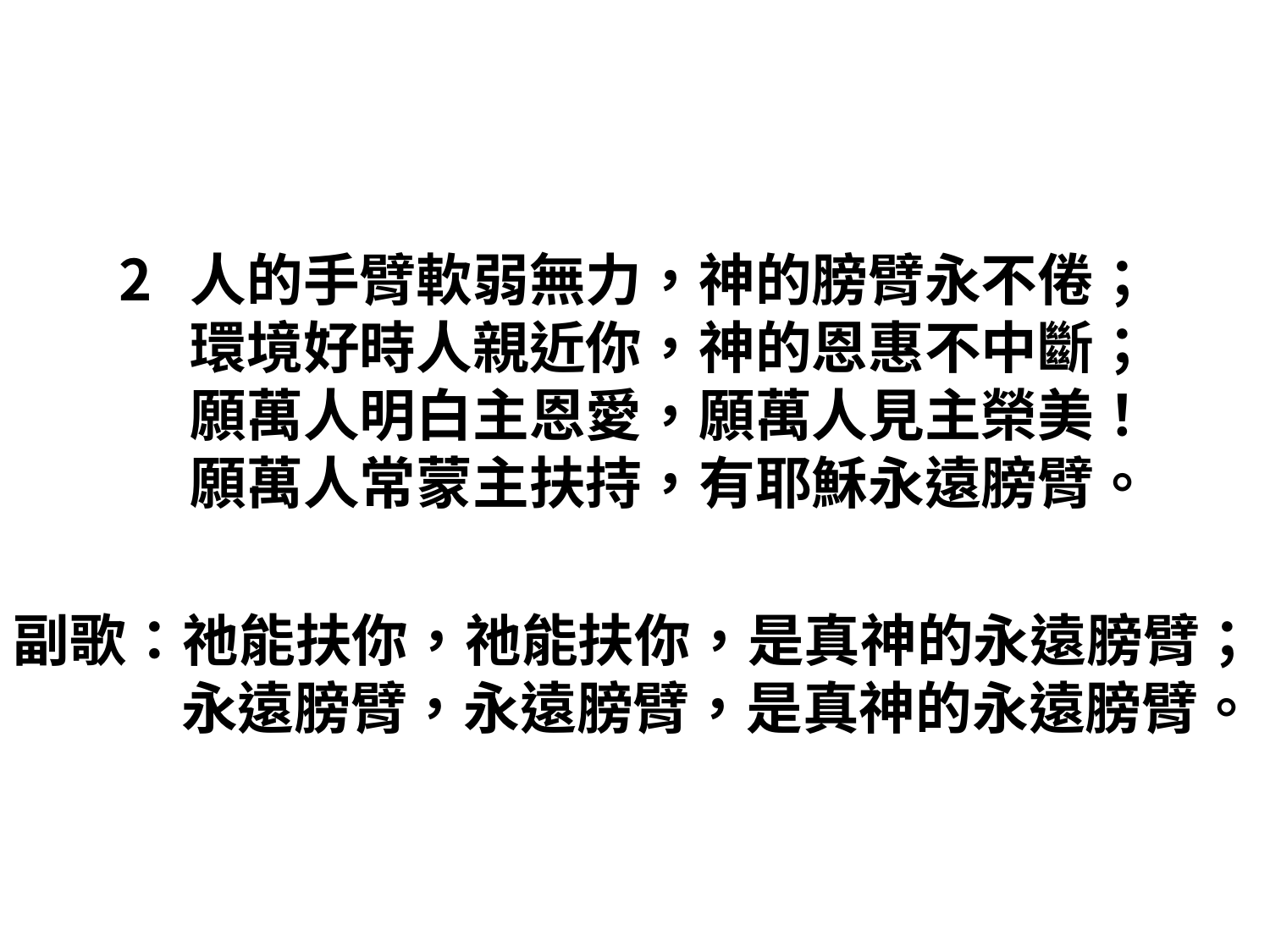

#
人的手臂軟弱無力，神的膀臂永不倦；
環境好時人親近你，神的恩惠不中斷；
願萬人明白主恩愛，願萬人見主榮美！
願萬人常蒙主扶持，有耶穌永遠膀臂。

副歌：祂能扶你，祂能扶你，是真神的永遠膀臂；
　   永遠膀臂，永遠膀臂，是真神的永遠膀臂。